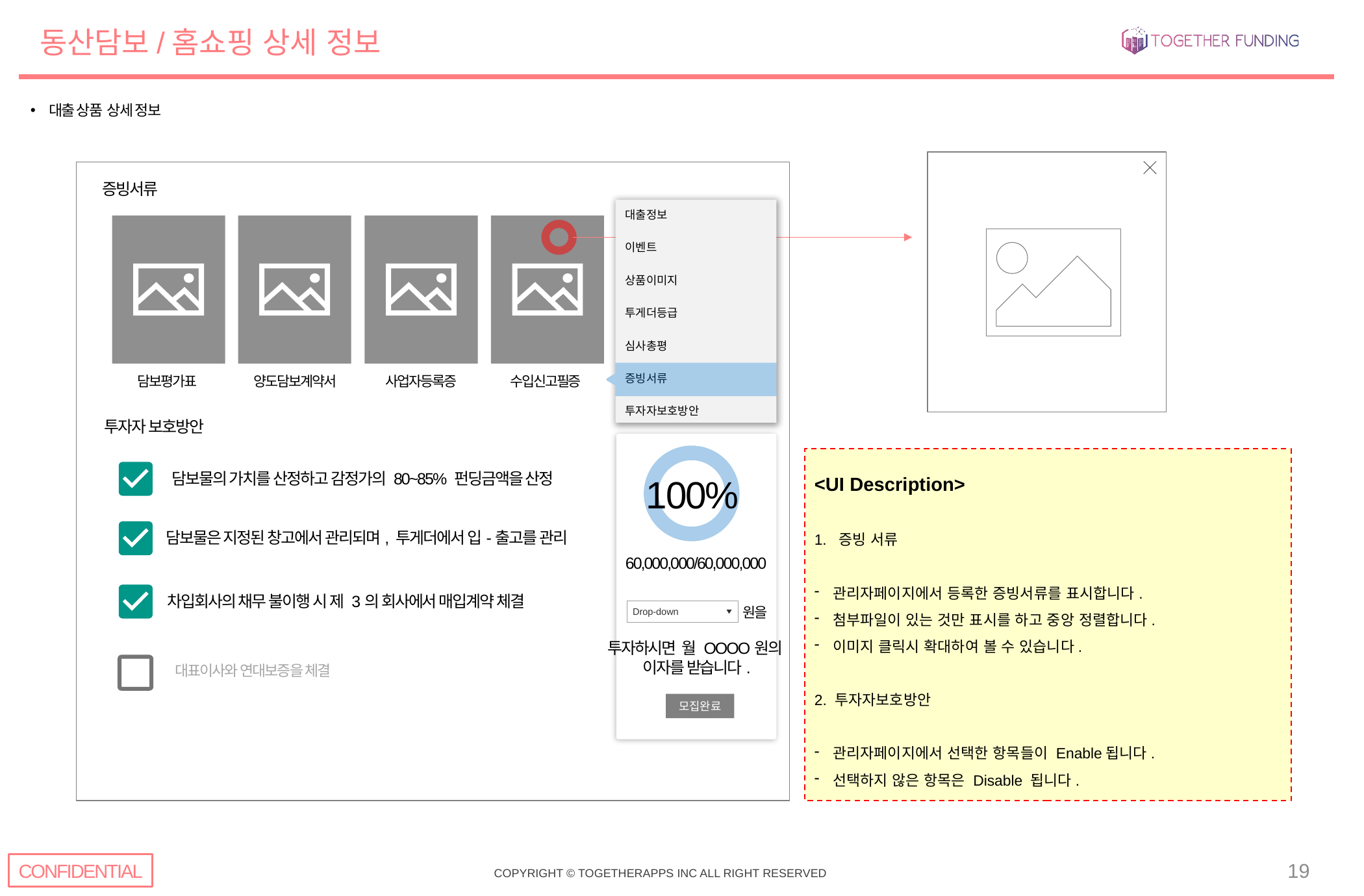

# 동산담보/홈쇼핑 상세 정보
대출 상품  상세 정보

증빙서류
대출정보
이벤트
상품이미지
투게더등급
심사총평
증빙서류
투자자보호방안

담보평가표
양도담보계약서
사업자등록증
수입신고필증

투자자 보호방안

<UI Description>

증빙 서류

관리자페이지에서 등록한 증빙서류를 표시합니다.
첨부파일이 있는 것만 표시를 하고 중앙 정렬합니다.
이미지 클릭시 확대하여 볼 수 있습니다.

2. 투자자보호방안

관리자페이지에서 선택한 항목들이 Enable됩니다.
선택하지 않은 항목은 Disable 됩니다.

담보물의 가치를 산정하고 감정가의 80~85% 펀딩금액을 산정
100%

담보물은 지정된 창고에서 관리되며, 투게더에서 입-출고를 관리
60,000,000/60,000,000

차입회사의 채무 불이행 시 제 3의 회사에서 매입계약 체결
원을
Drop-down

투자하시면  월 OOOO원의
이자를 받습니다.

대표이사와 연대보증을 체결
모집완료
19